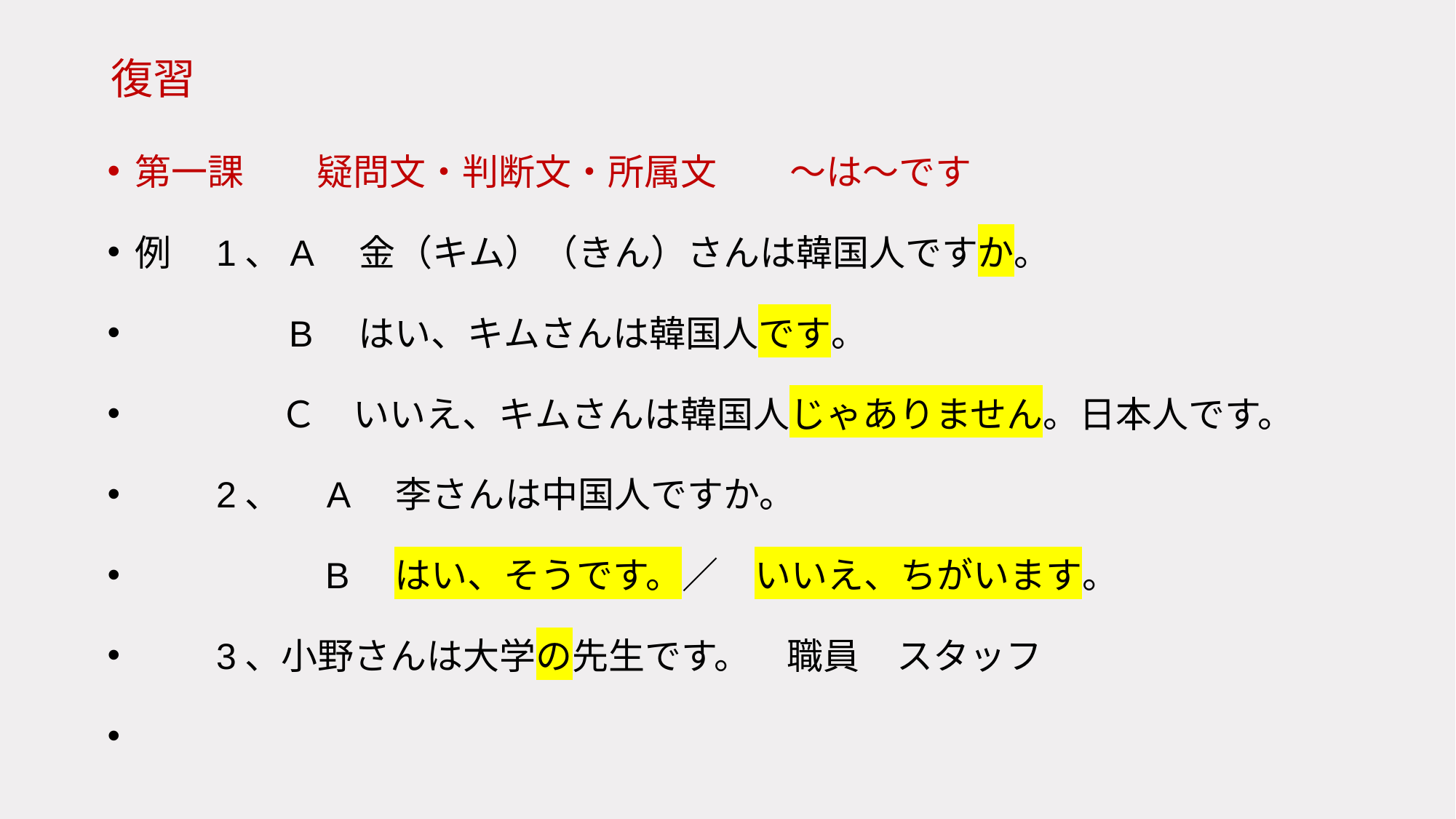

# 復習
第一課　　疑問文・判断文・所属文　　～は～です
例　1、A　金（キム）（きん）さんは韓国人ですか。
　　　　B　はい、キムさんは韓国人です。
　　　　Ｃ　いいえ、キムさんは韓国人じゃありません。日本人です。
　　2、　A　李さんは中国人ですか。
　　　　　B　はい、そうです。／　いいえ、ちがいます。
　　3、小野さんは大学の先生です。　職員　スタッフ